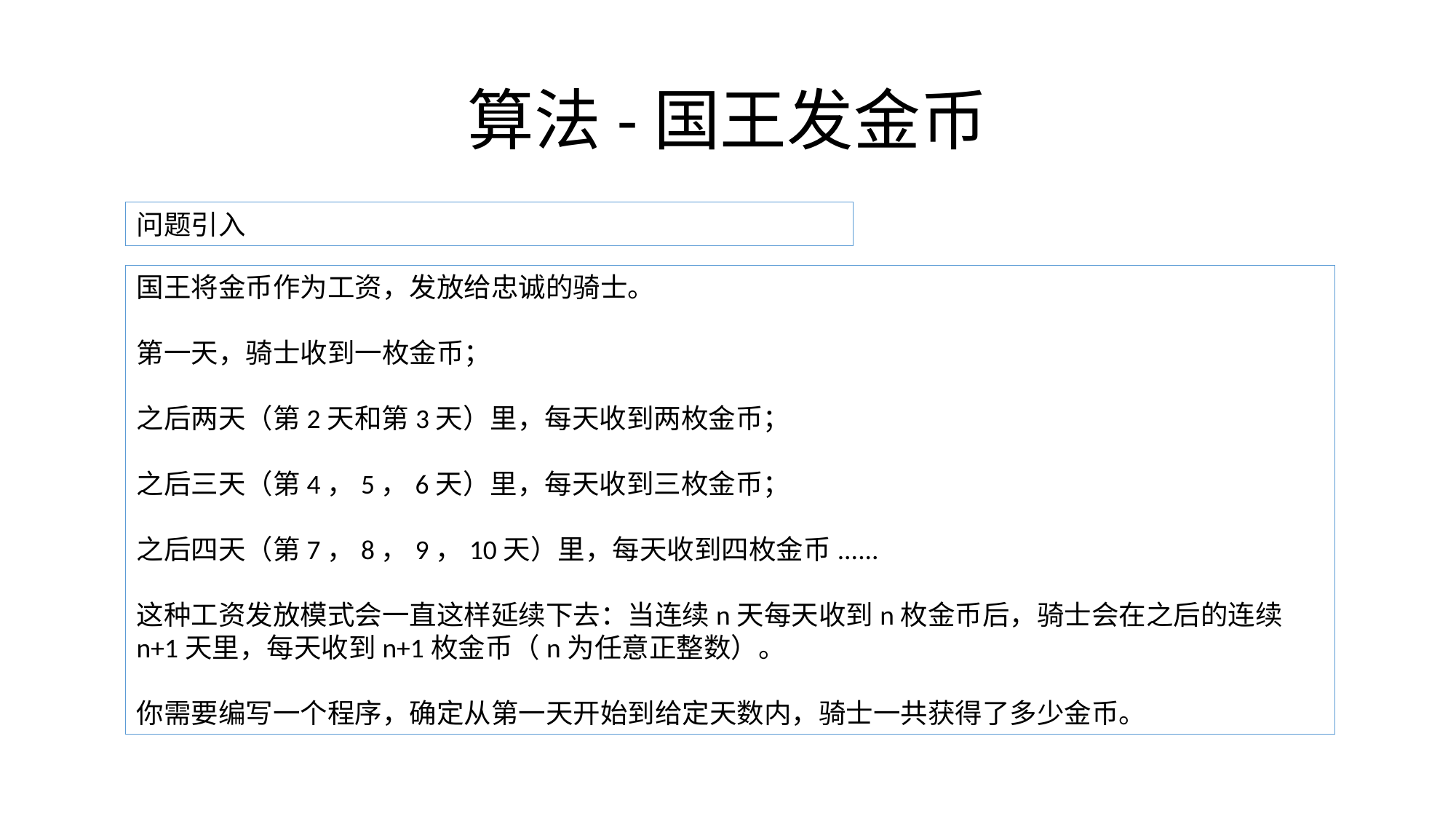

# 算法-国王发金币
问题引入
国王将金币作为工资，发放给忠诚的骑士。

第一天，骑士收到一枚金币；

之后两天（第2天和第3天）里，每天收到两枚金币；

之后三天（第4，5，6天）里，每天收到三枚金币；

之后四天（第7，8，9，10天）里，每天收到四枚金币......

这种工资发放模式会一直这样延续下去：当连续n天每天收到n枚金币后，骑士会在之后的连续n+1天里，每天收到n+1枚金币（n为任意正整数）。

你需要编写一个程序，确定从第一天开始到给定天数内，骑士一共获得了多少金币。